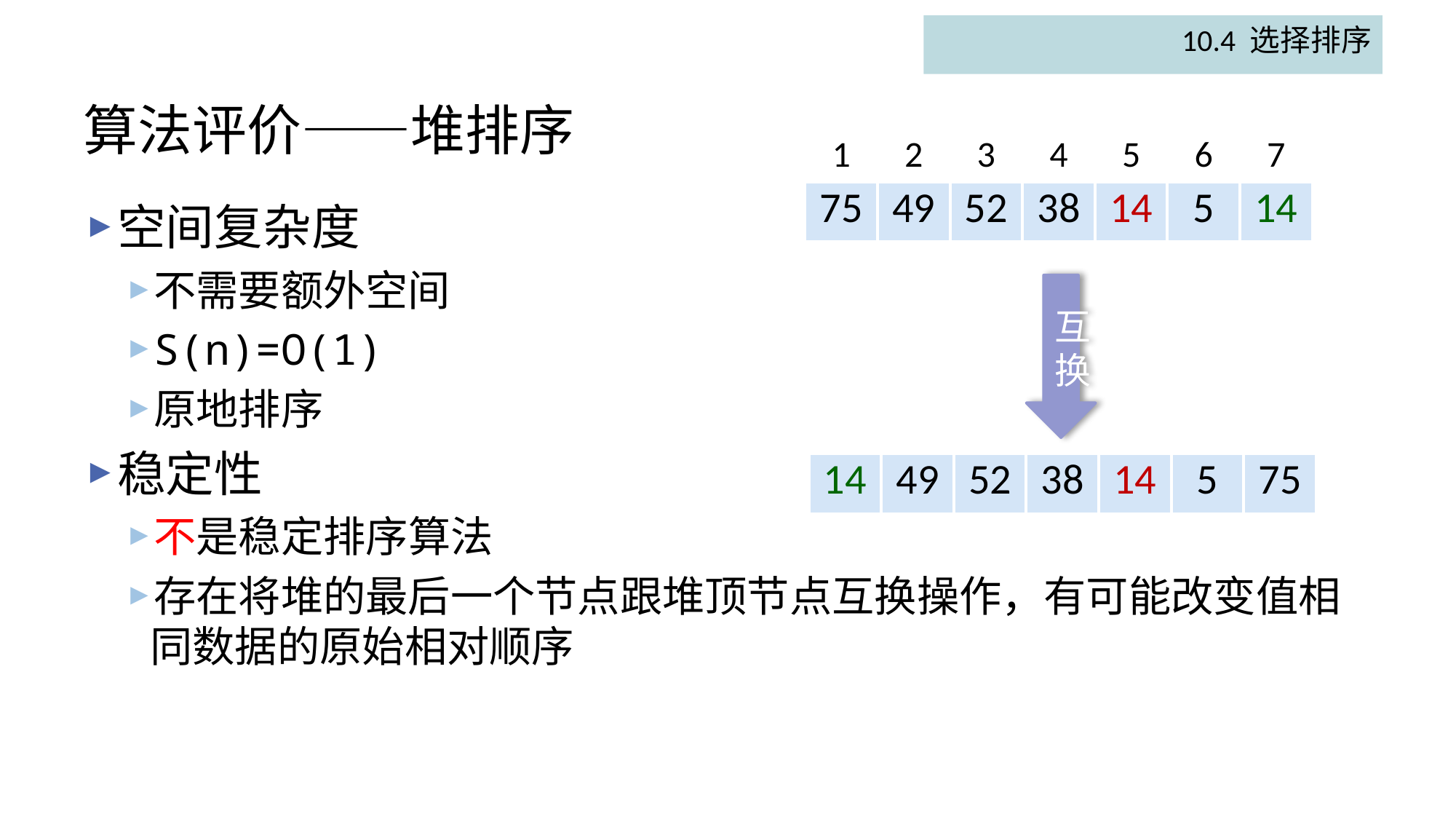

10.4 选择排序
# 算法评价——堆排序
| 1 | 2 | 3 | 4 | 5 | 6 | 7 |
| --- | --- | --- | --- | --- | --- | --- |
| 75 | 49 | 52 | 38 | 14 | 5 | 14 |
空间复杂度
不需要额外空间
S(n)=O(1)
原地排序
稳定性
不是稳定排序算法
存在将堆的最后一个节点跟堆顶节点互换操作，有可能改变值相同数据的原始相对顺序

互换
| 14 | 49 | 52 | 38 | 14 | 5 | 75 |
| --- | --- | --- | --- | --- | --- | --- |